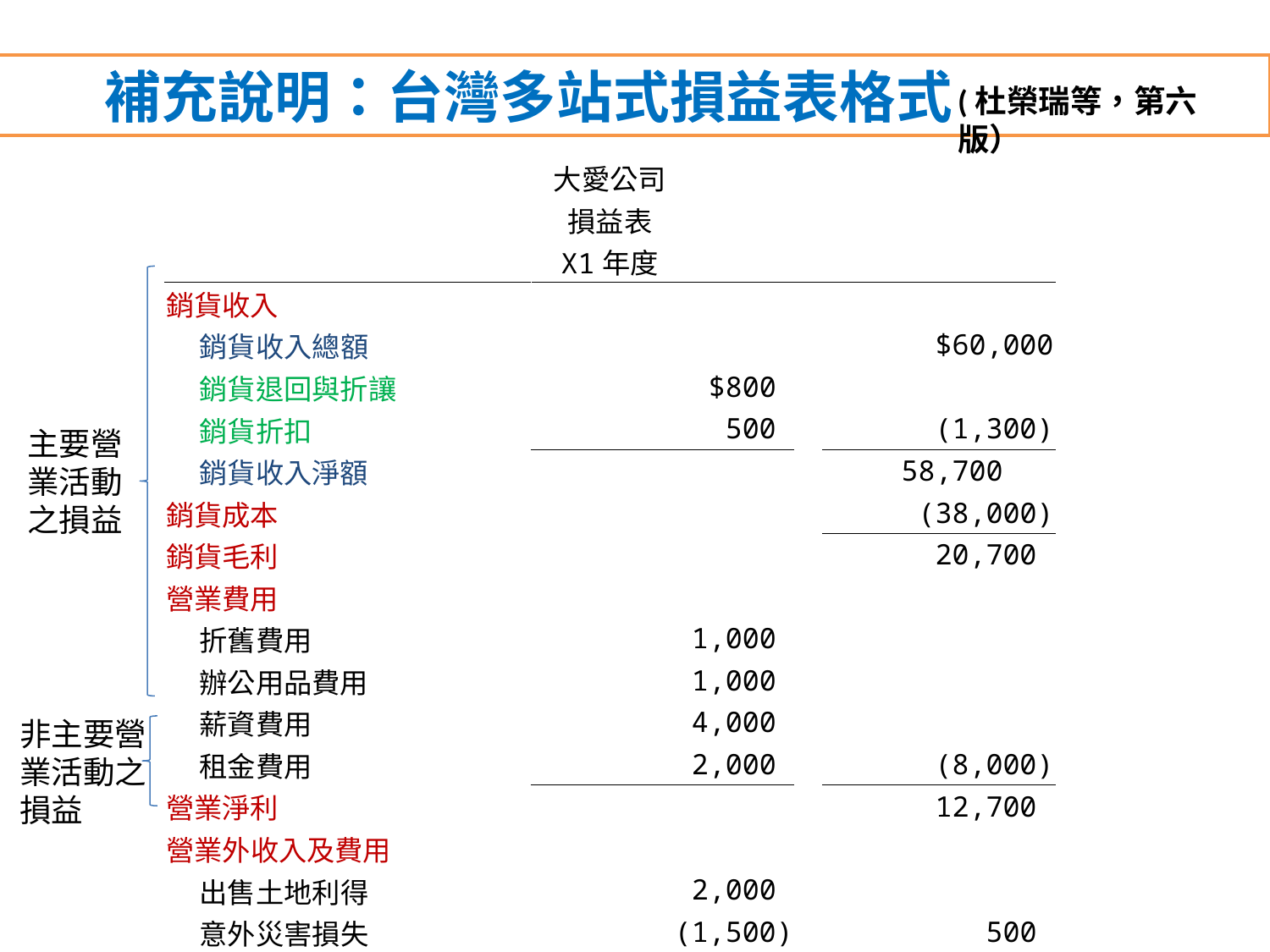

補充說明：台灣多站式損益表格式
(杜榮瑞等，第六版）
| 大愛公司 |  |  |  |
| --- | --- | --- | --- |
| 損益表 |  |  |  |
| X1年度 |  |  |  |
| 銷貨收入 |  |  |  |
| 銷貨收入總額 |  |  | $60,000 |
| 銷貨退回與折讓 | $800 |  |  |
| 銷貨折扣 | 500 |  | (1,300) |
| 銷貨收入淨額 |  |  | 58,700 |
| 銷貨成本 |  |  | (38,000) |
| 銷貨毛利 |  |  | 20,700 |
| 營業費用 |  |  |  |
| 折舊費用 | 1,000 |  |  |
| 辦公用品費用 | 1,000 |  |  |
| 薪資費用 | 4,000 |  |  |
| 租金費用 | 2,000 |  | (8,000) |
| 營業淨利 |  |  | 12,700 |
| 營業外收入及費用 |  |  |  |
| 出售土地利得 | 2,000 |  |  |
| 意外災害損失 | (1,500) |  | 500 |
| 本期淨利 |  |  | ＄13,200 |

主要營業活動之損益
非主要營業活動之損益